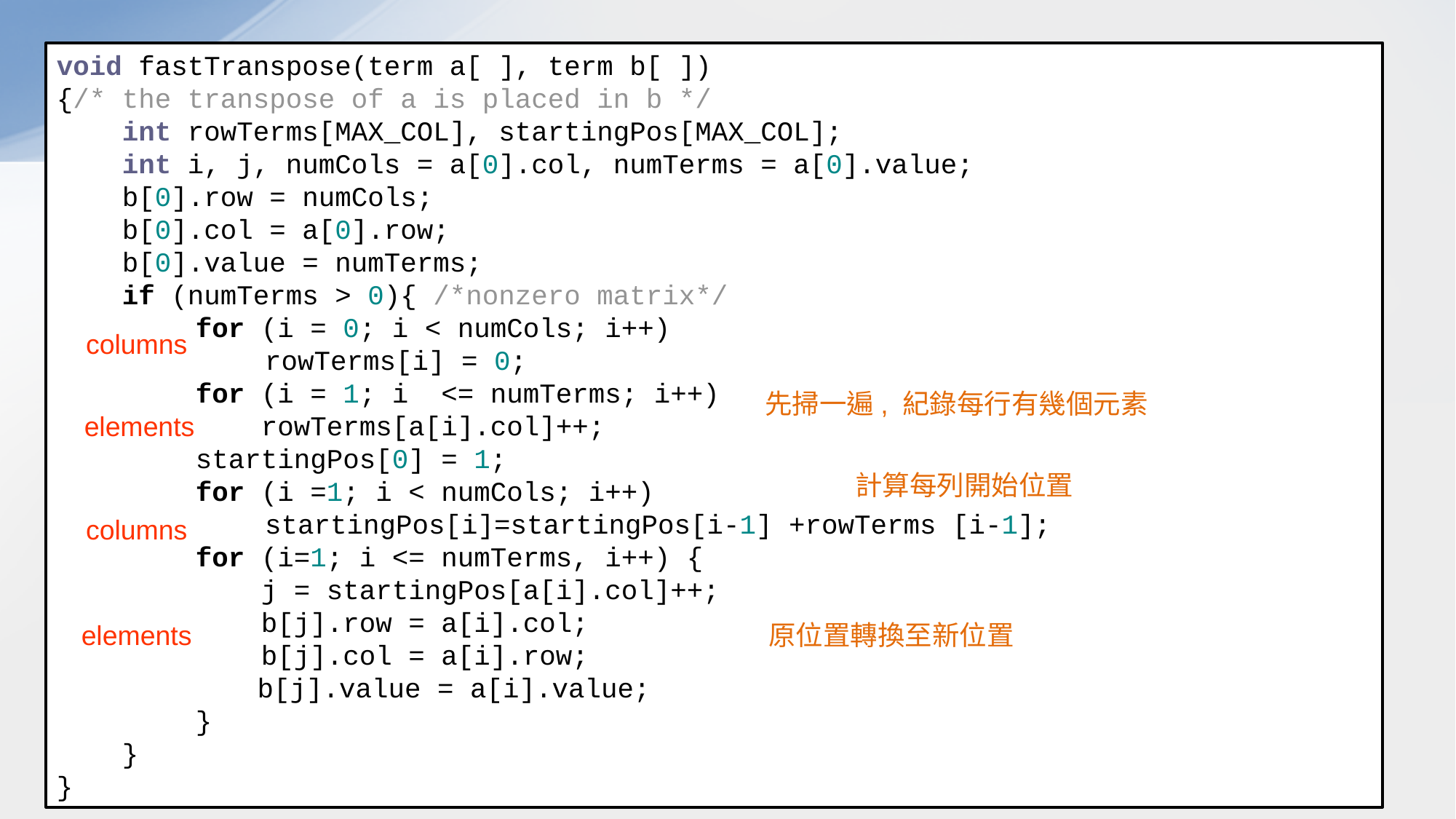

void fastTranspose(term a[ ], term b[ ])
{/* the transpose of a is placed in b */
    int rowTerms[MAX_COL], startingPos[MAX_COL];
    int i, j, numCols = a[0].col, numTerms = a[0].value;
    b[0].row = numCols;
    b[0].col = a[0].row;
    b[0].value = numTerms;
    if (numTerms > 0){ /*nonzero matrix*/
		for (i = 0; i < numCols; i++)
	    		rowTerms[i] = 0;
		for (i = 1; i  <= numTerms; i++)
		    rowTerms[a[i].col]++;
		startingPos[0] = 1;
		for (i =1; i < numCols; i++)
	    		startingPos[i]=startingPos[i-1] +rowTerms [i-1];
		for (i=1; i <= numTerms, i++) {
		    j = startingPos[a[i].col]++;
		    b[j].row = a[i].col;
		    b[j].col = a[i].row;
	        b[j].value = a[i].value;
		}
    }
}
# Sparse Matrices

columns
先掃一遍, 紀錄每行有幾個元素
elements
計算每列開始位置
columns
elements
原位置轉換至新位置